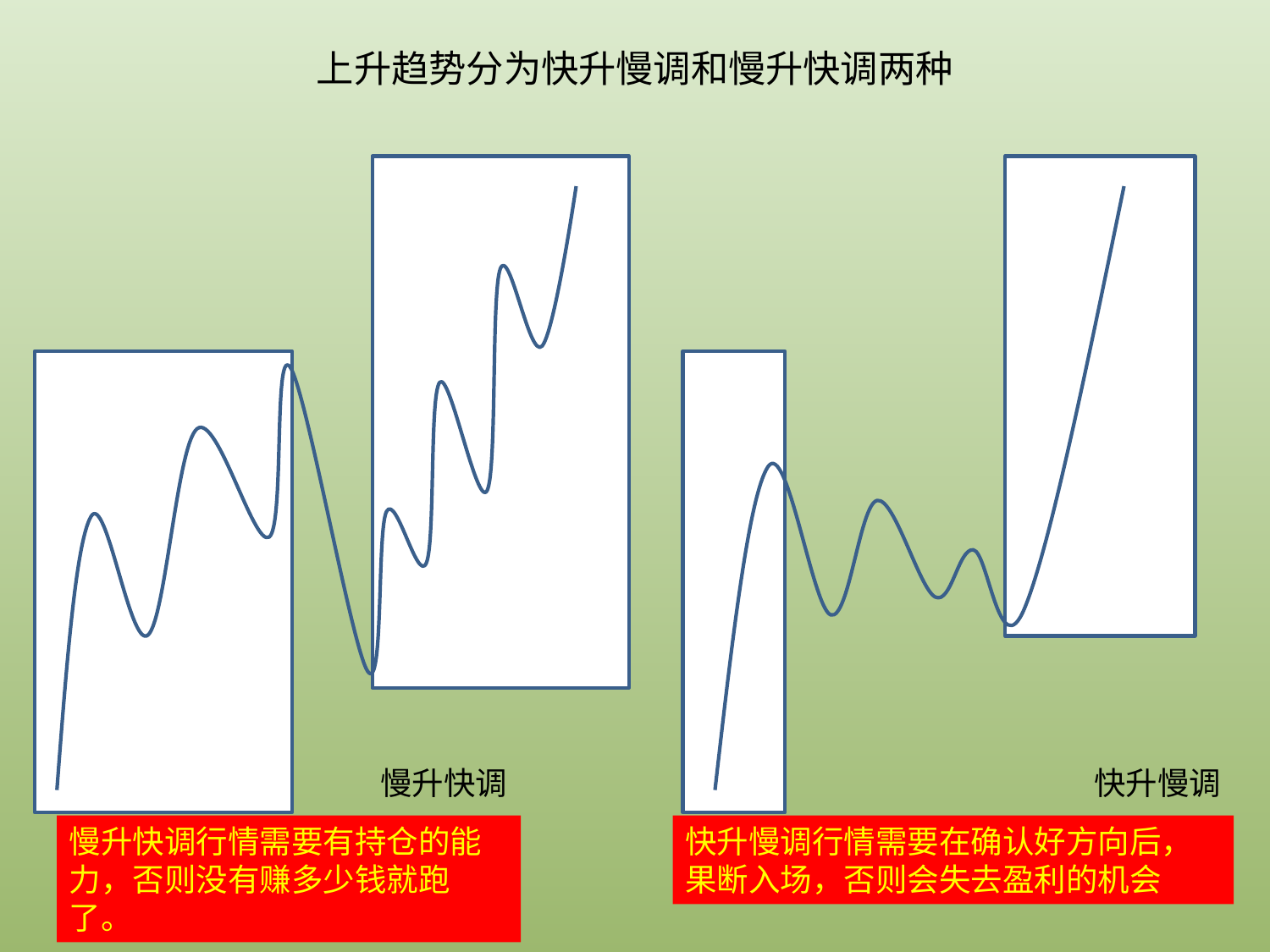

# 上升趋势分为快升慢调和慢升快调两种

慢升快调
快升慢调
慢升快调行情需要有持仓的能力，否则没有赚多少钱就跑了。
快升慢调行情需要在确认好方向后，果断入场，否则会失去盈利的机会